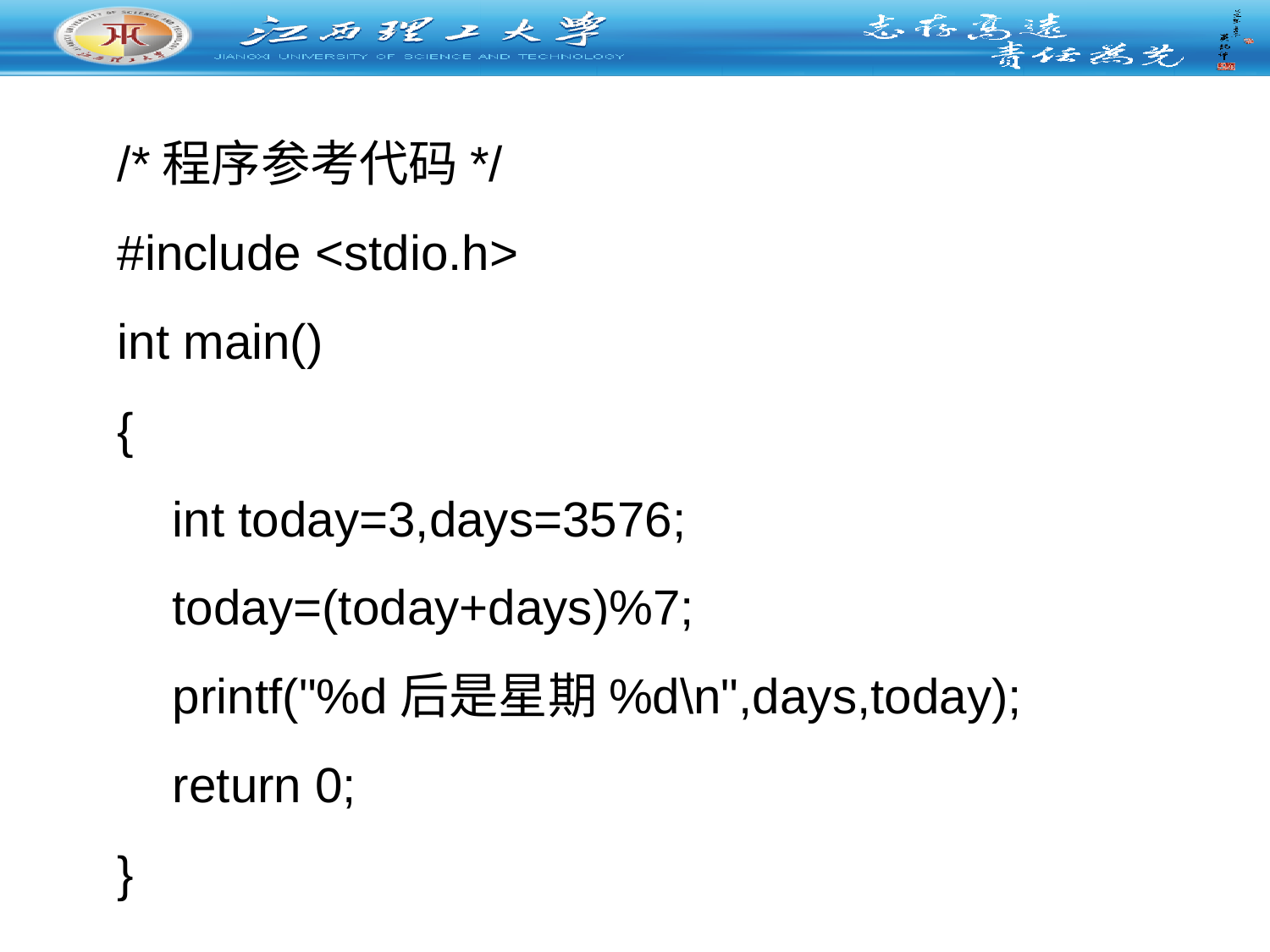

/*程序参考代码*/
#include <stdio.h>
int main()
{
    int today=3,days=3576;
    today=(today+days)%7;
    printf("%d后是星期%d\n",days,today);
    return 0;
}